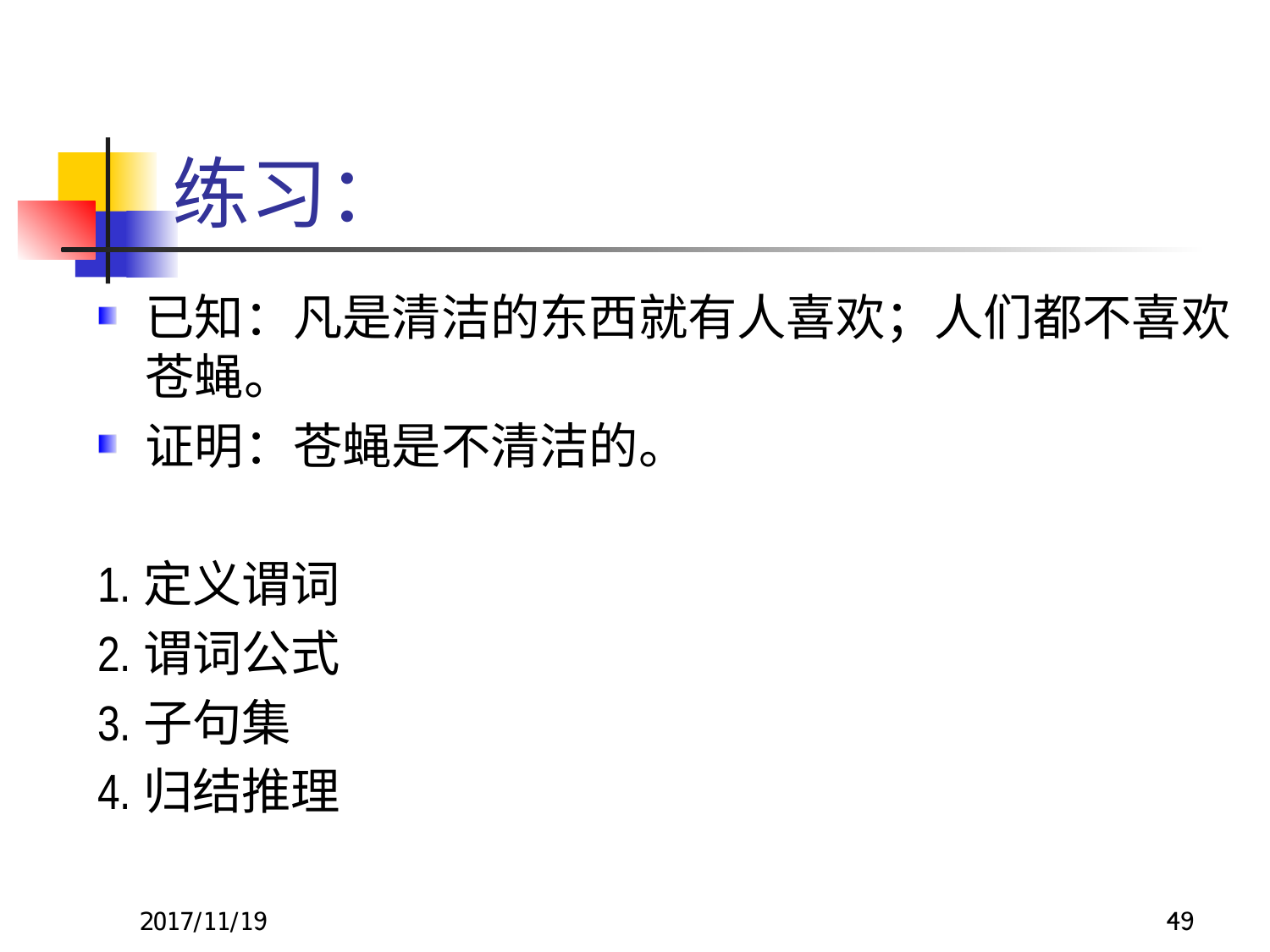

# 练习：
已知：凡是清洁的东西就有人喜欢；人们都不喜欢苍蝇。
证明：苍蝇是不清洁的。

1.定义谓词
2.谓词公式
3.子句集
4.归结推理

2017/11/19
49